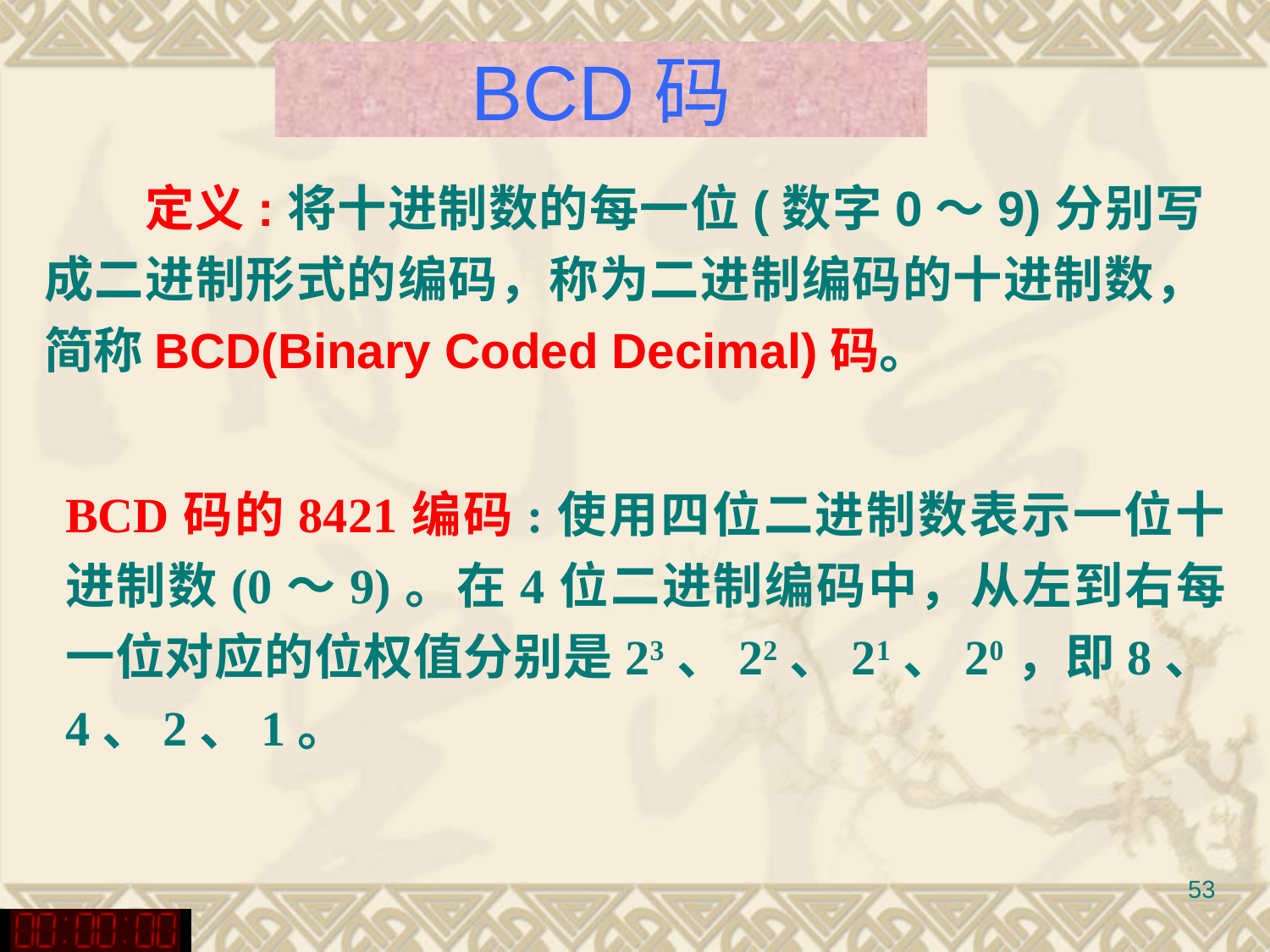

BCD码
　　定义:将十进制数的每一位(数字0～9)分别写成二进制形式的编码，称为二进制编码的十进制数，简称BCD(Binary Coded Decimal)码。
BCD码的8421编码:使用四位二进制数表示一位十进制数(0～9)。在4位二进制编码中，从左到右每一位对应的位权值分别是23、22、21、20，即8、4、2、1。
53